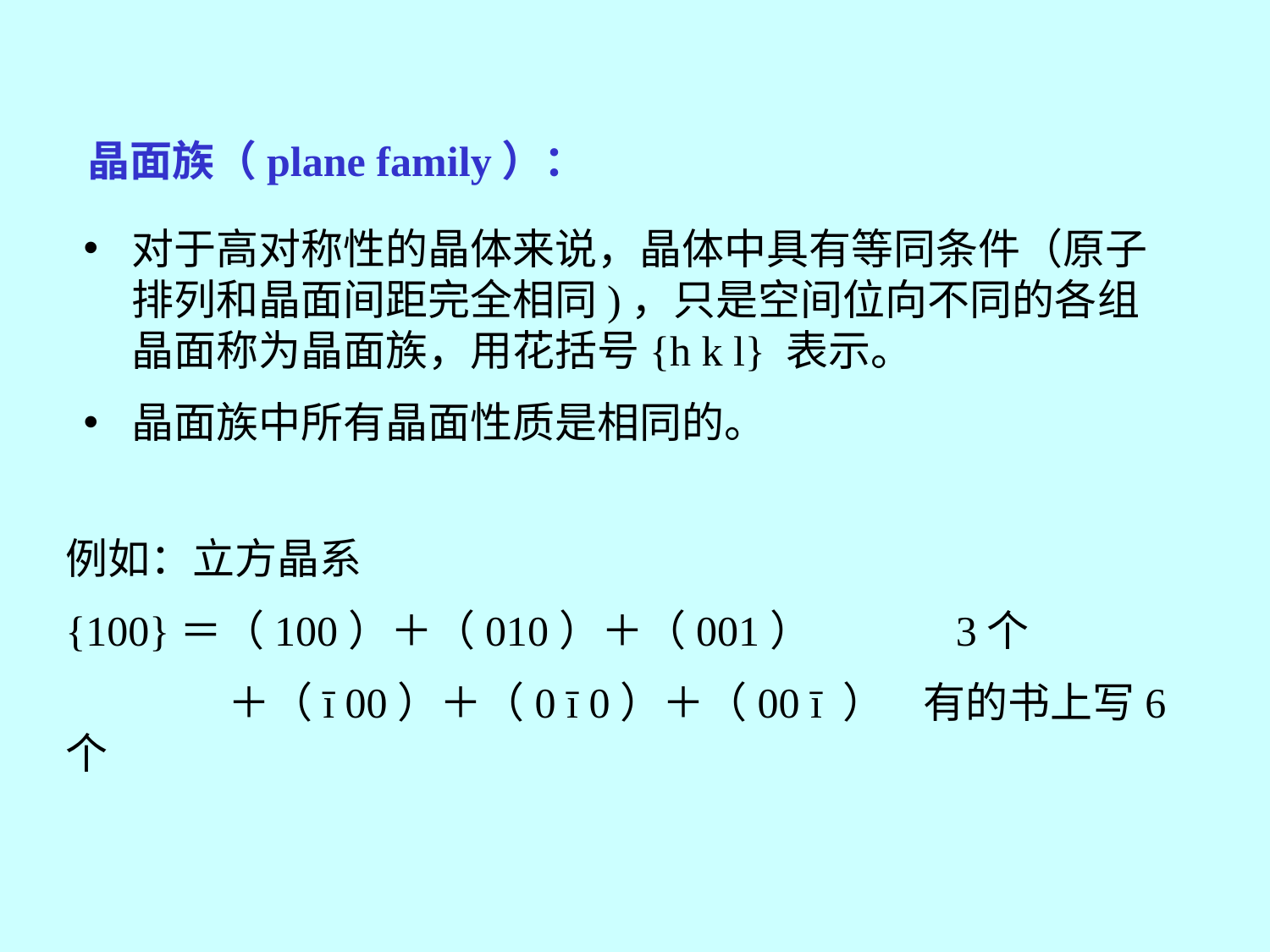

晶面族（plane family）：

对于高对称性的晶体来说，晶体中具有等同条件（原子排列和晶面间距完全相同)，只是空间位向不同的各组晶面称为晶面族，用花括号{h k l} 表示。
晶面族中所有晶面性质是相同的。
例如：立方晶系
{100}＝（100）＋（010）＋（001）              3个
                ＋（ī 00）＋（0 ī 0）＋（00 ī ）    有的书上写6个